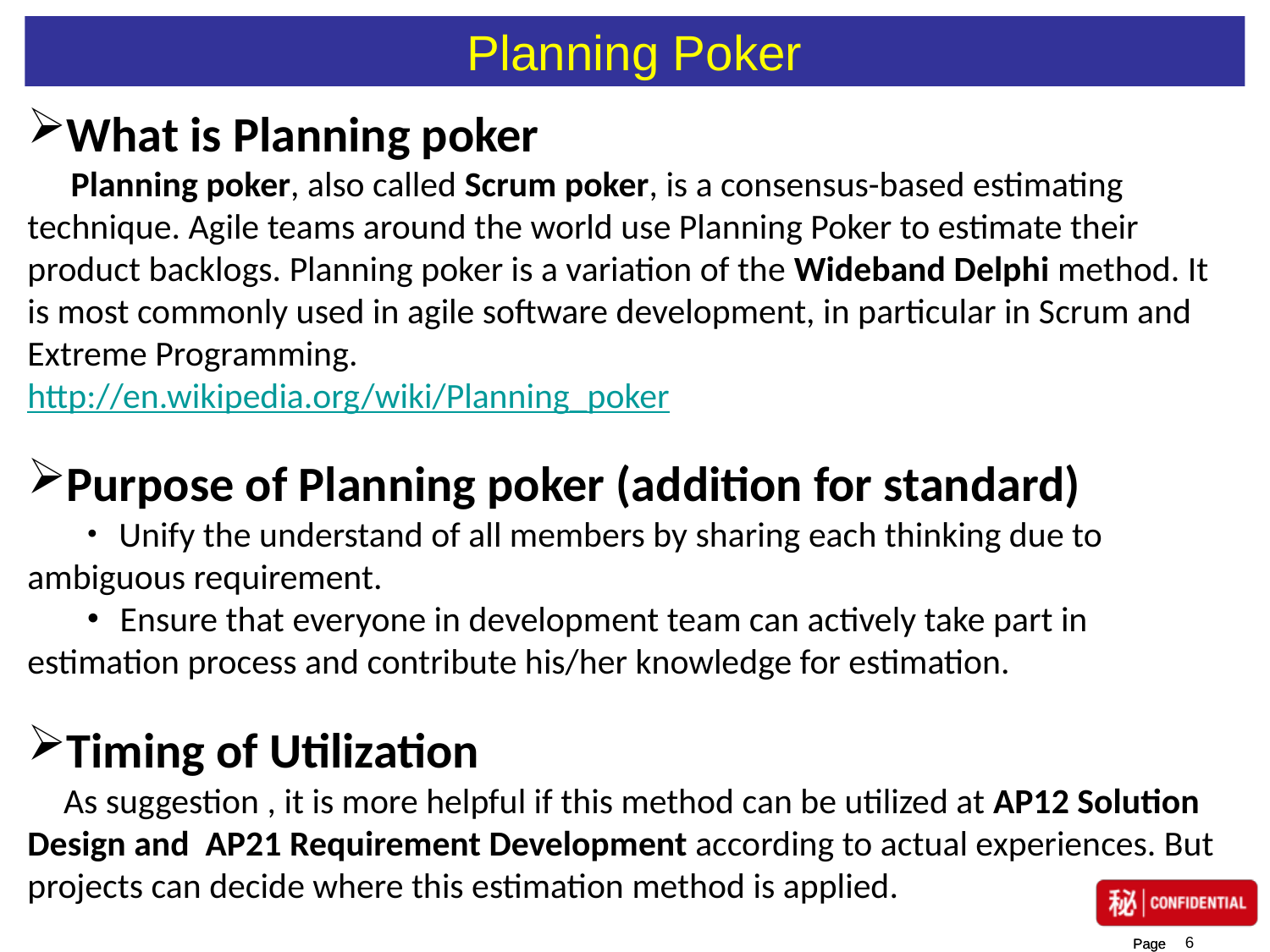

# Planning Poker
What is Planning poker
      Planning poker, also called Scrum poker, is a consensus-based estimating technique. Agile teams around the world use Planning Poker to estimate their product backlogs. Planning poker is a variation of the Wideband Delphi method. It is most commonly used in agile software development, in particular in Scrum and Extreme Programming.
http://en.wikipedia.org/wiki/Planning_poker
Purpose of Planning poker (addition for standard)
     ・Unify the understand of all members by sharing each thinking due to ambiguous requirement.
     ・Ensure that everyone in development team can actively take part in estimation process and contribute his/her knowledge for estimation.

Timing of Utilization
     As suggestion , it is more helpful if this method can be utilized at AP12 Solution Design and  AP21 Requirement Development according to actual experiences. But projects can decide where this estimation method is applied.